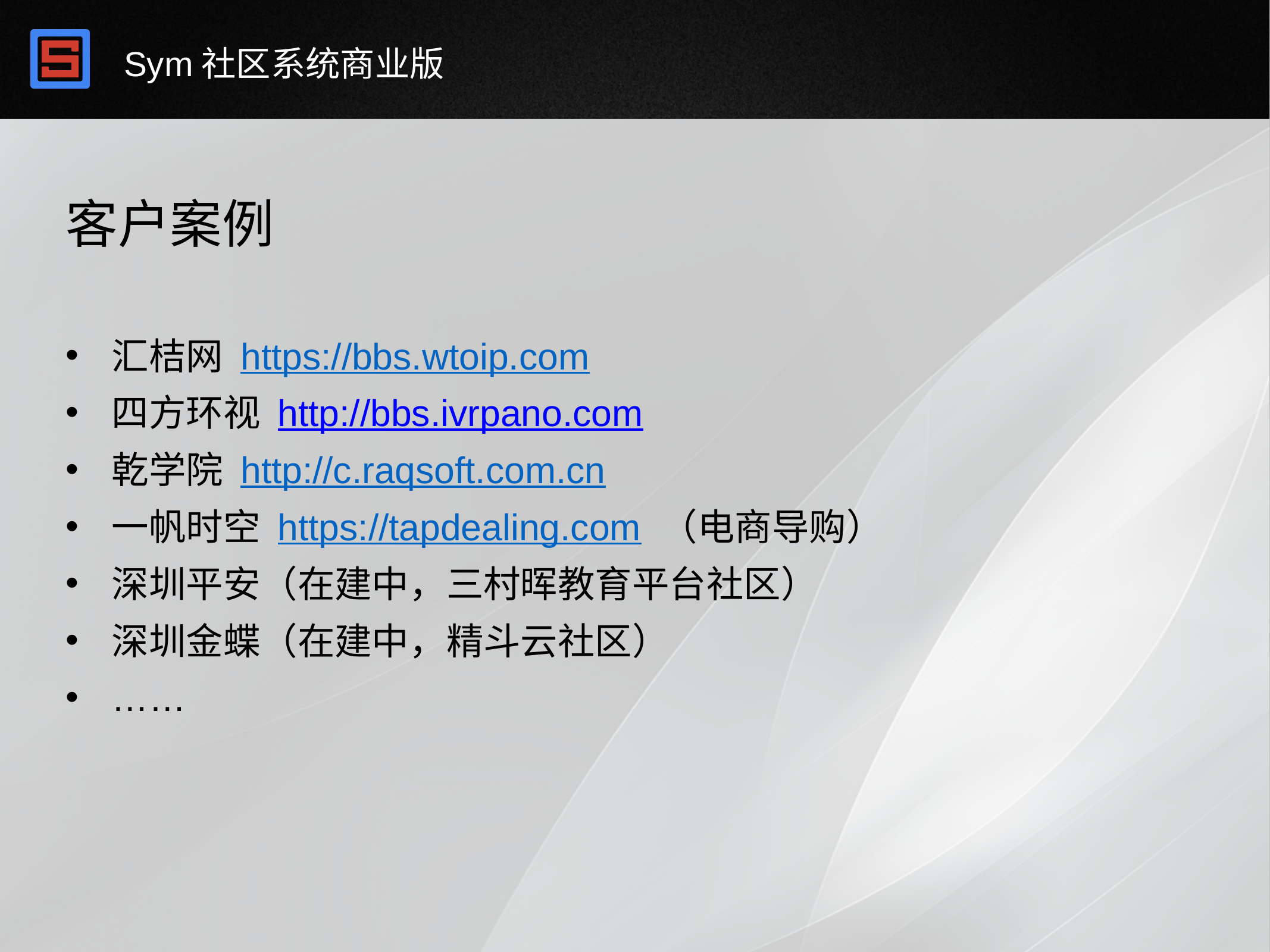

# 客户案例
汇桔网 https://bbs.wtoip.com
四方环视 http://bbs.ivrpano.com
乾学院 http://c.raqsoft.com.cn
一帆时空 https://tapdealing.com （电商导购）
深圳平安（在建中，三村晖教育平台社区）
深圳金蝶（在建中，精斗云社区）
……